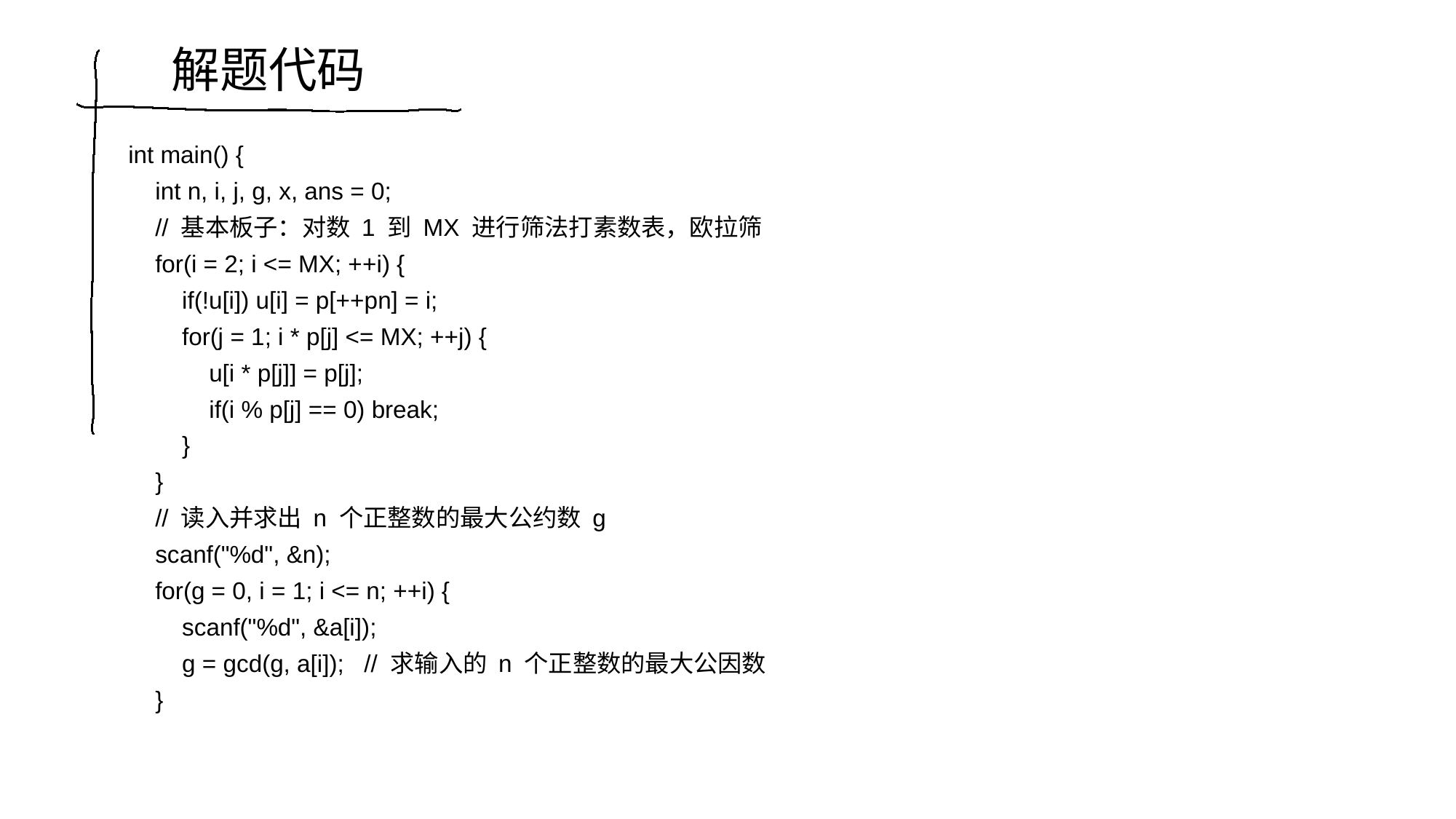

解题代码

int main() {
    int n, i, j, g, x, ans = 0;
    // 基本板子：对数 1 到 MX 进行筛法打素数表，欧拉筛
    for(i = 2; i <= MX; ++i) {
        if(!u[i]) u[i] = p[++pn] = i;
        for(j = 1; i * p[j] <= MX; ++j) {
            u[i * p[j]] = p[j];
            if(i % p[j] == 0) break;
        }
    }
    // 读入并求出 n 个正整数的最大公约数 g
    scanf("%d", &n);
    for(g = 0, i = 1; i <= n; ++i) {
        scanf("%d", &a[i]);
        g = gcd(g, a[i]);   // 求输入的 n 个正整数的最大公因数
    }